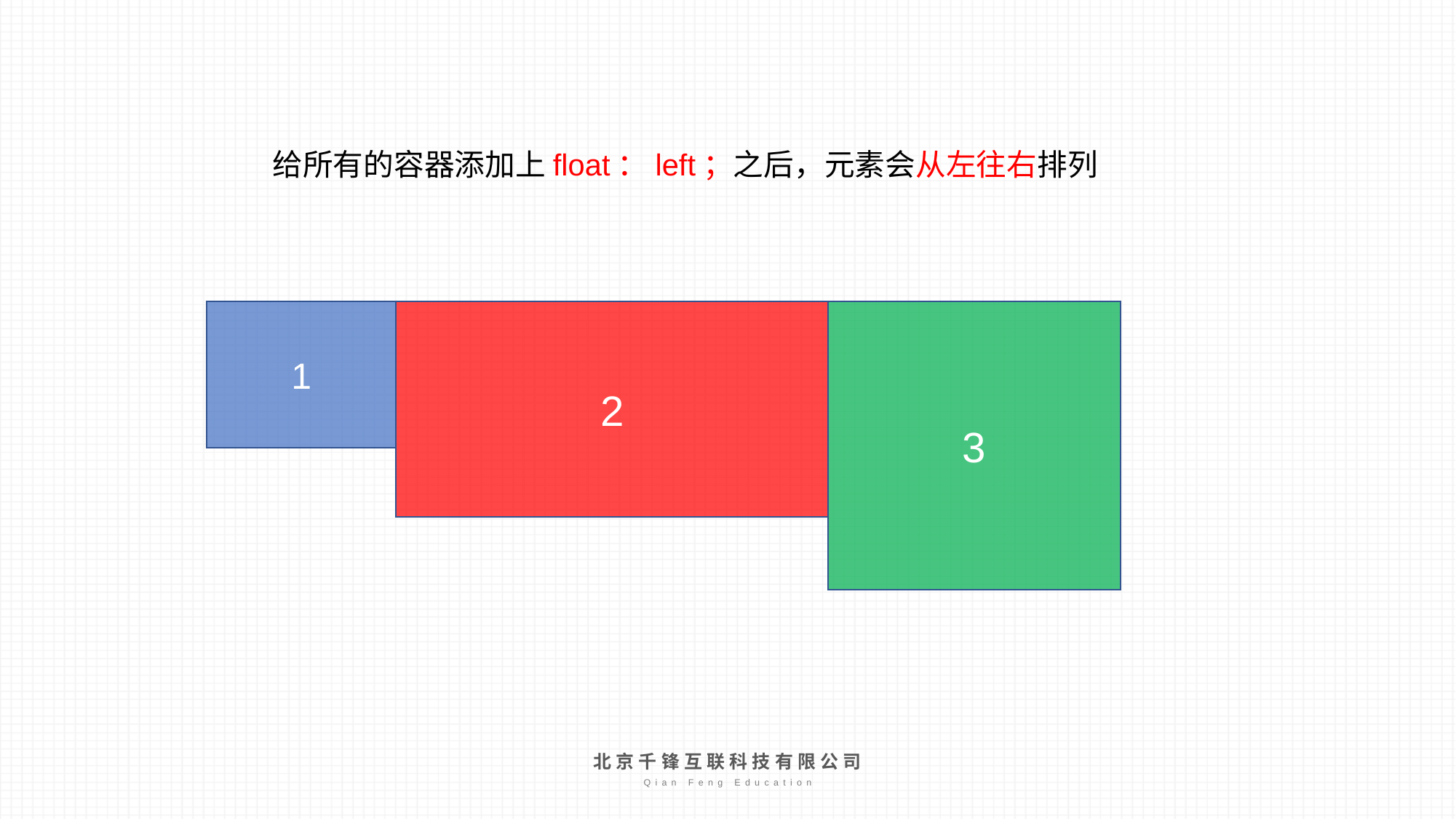

给所有的容器添加上float：left；之后，元素会从左往右排列
1
2
3
北京千锋互联科技有限公司
Qian Feng Education